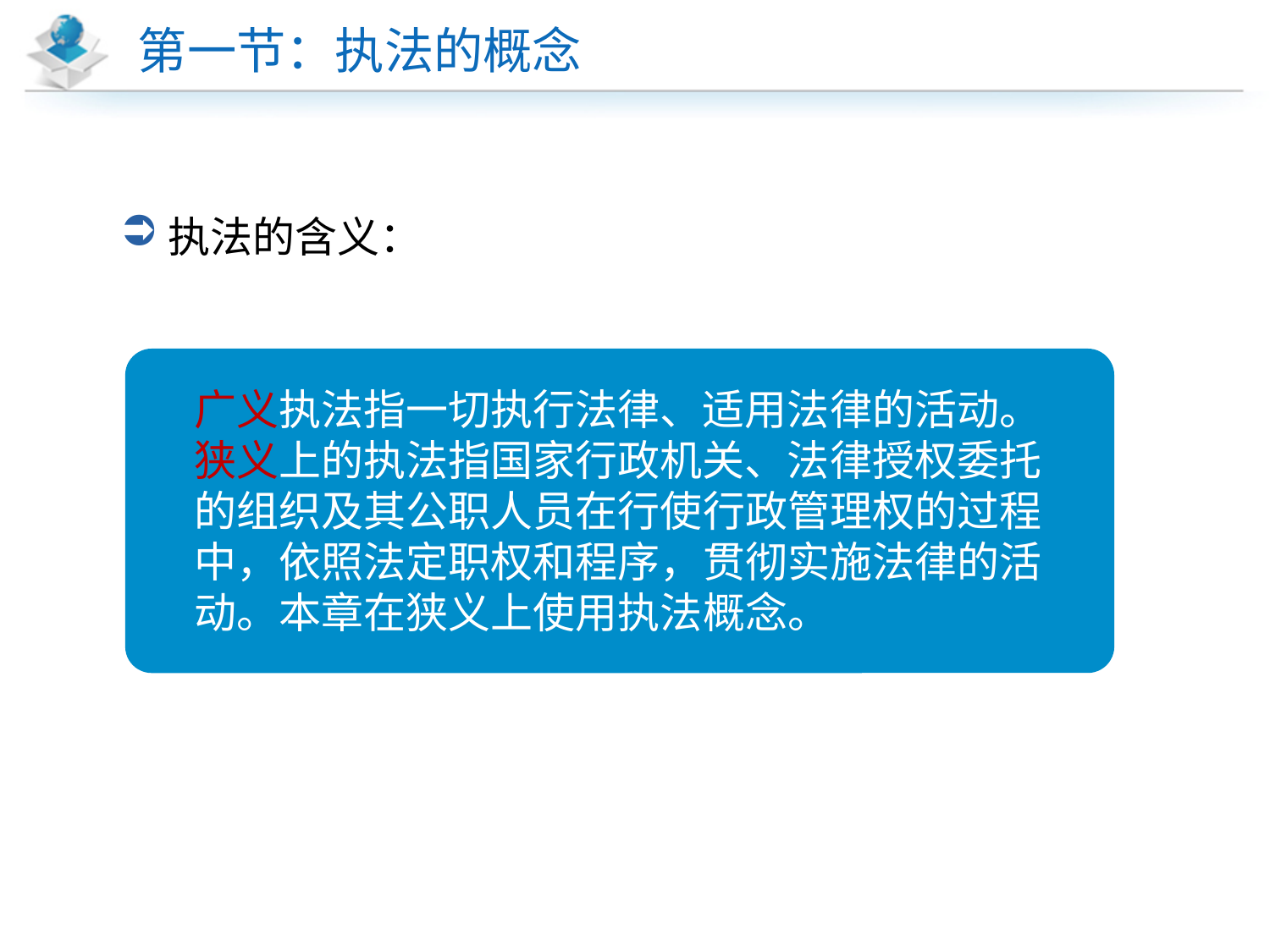

# 第一节：执法的概念
执法的含义：

广义执法指一切执行法律、适用法律的活动。狭义上的执法指国家行政机关、法律授权委托的组织及其公职人员在行使行政管理权的过程中，依照法定职权和程序，贯彻实施法律的活动。本章在狭义上使用执法概念。